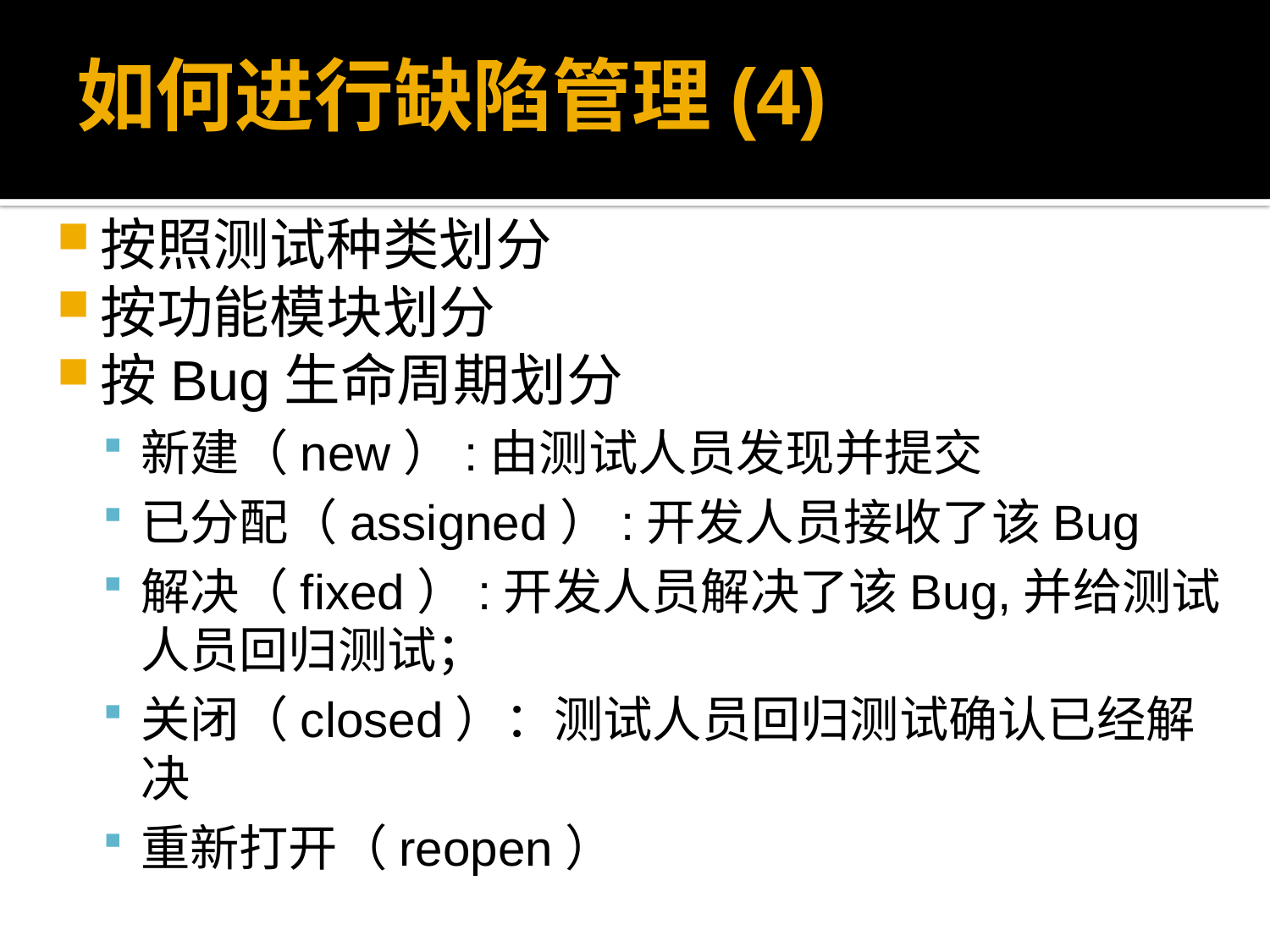

# 如何进行缺陷管理(4)
按照测试种类划分
按功能模块划分
按Bug生命周期划分
新建（new）:由测试人员发现并提交
已分配（assigned）:开发人员接收了该Bug
解决（fixed）:开发人员解决了该Bug,并给测试人员回归测试；
关闭（closed）：测试人员回归测试确认已经解决
重新打开（reopen）